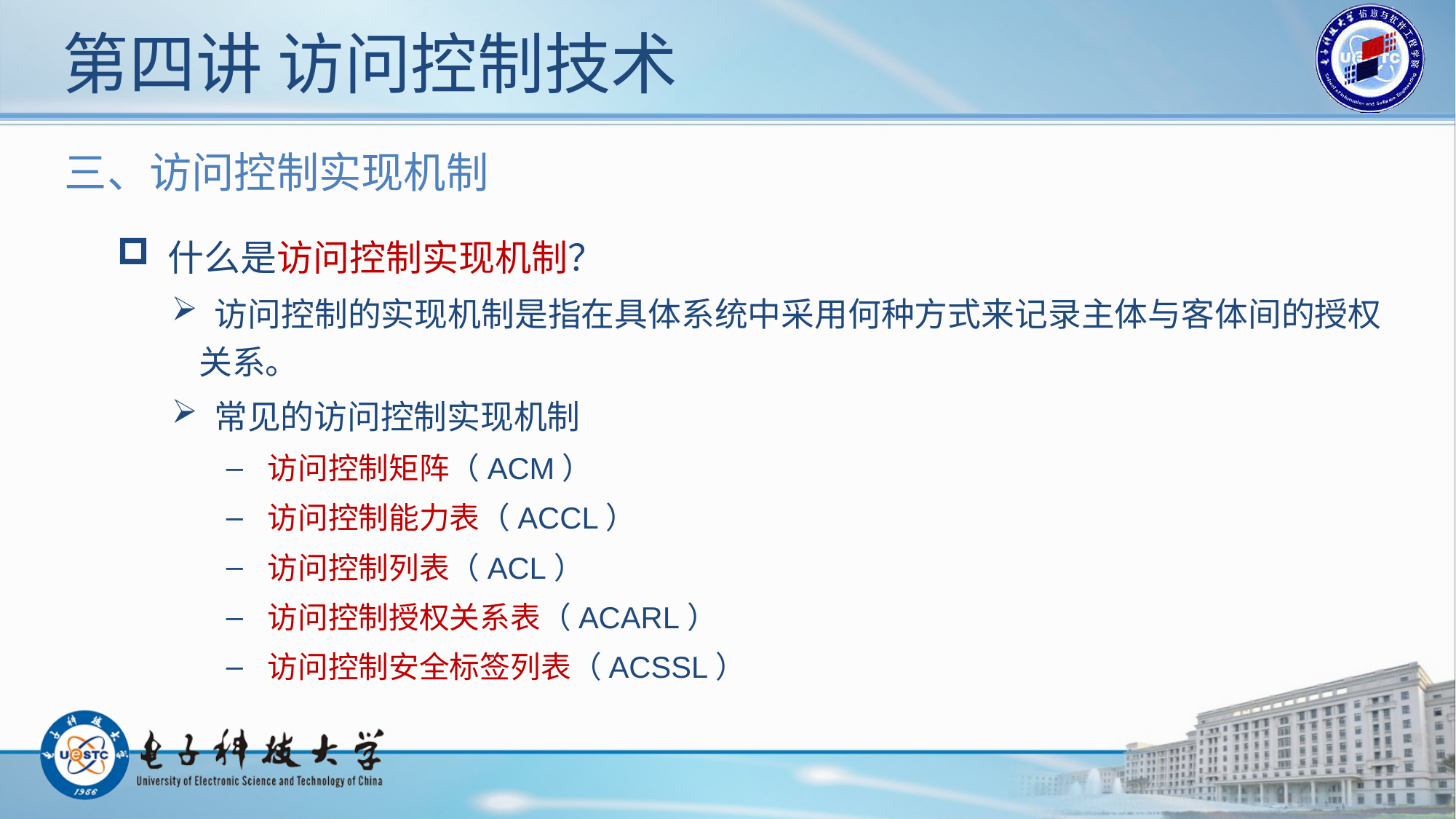

# 第四讲 访问控制技术
三、访问控制实现机制
 什么是访问控制实现机制？
 访问控制的实现机制是指在具体系统中采用何种方式来记录主体与客体间的授权关系。
 常见的访问控制实现机制
 访问控制矩阵（ACM）
 访问控制能力表（ACCL）
 访问控制列表（ACL）
 访问控制授权关系表（ACARL）
 访问控制安全标签列表（ACSSL）